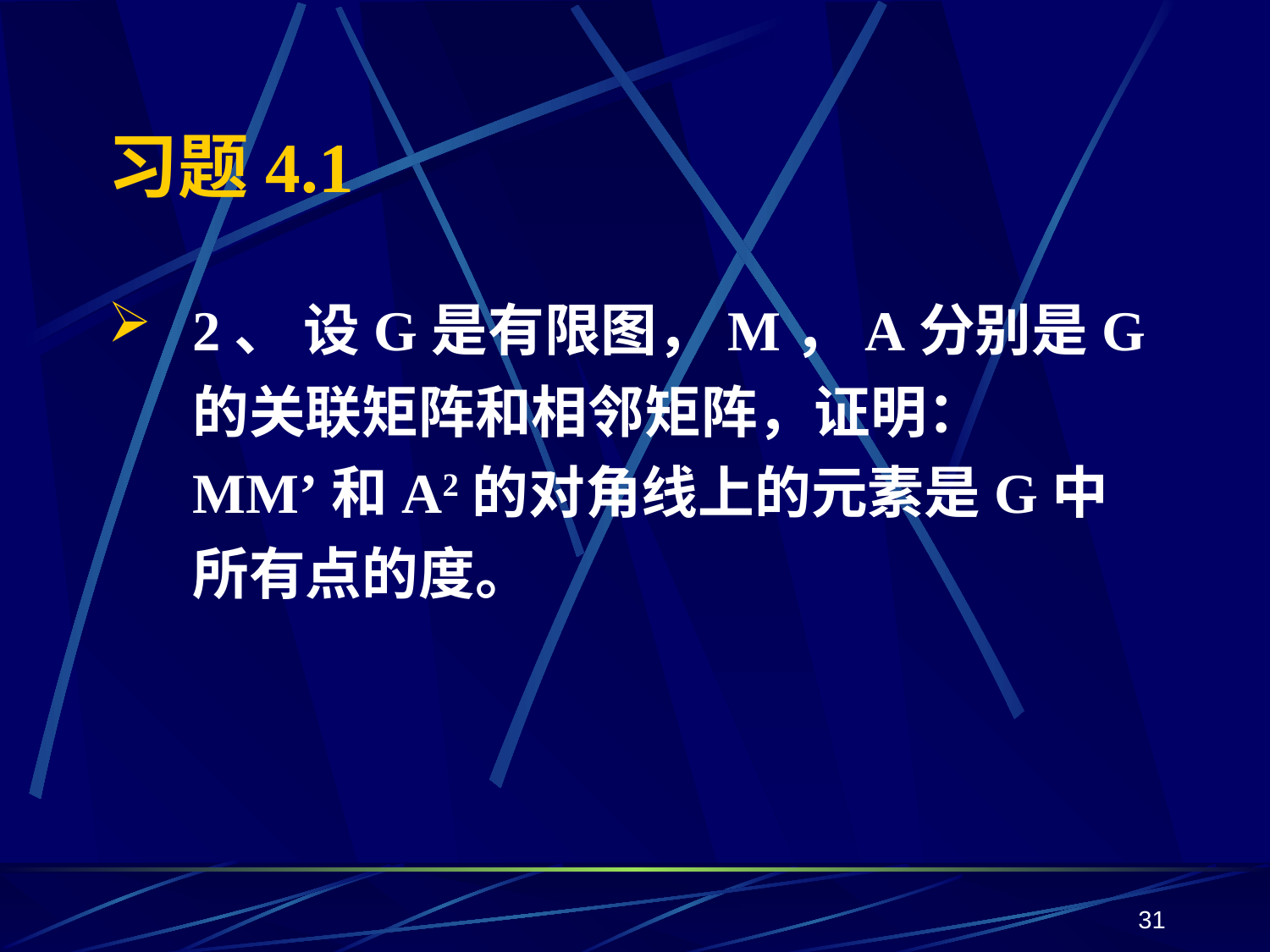

# 习题4.1
2、 设G是有限图，M，A分别是G的关联矩阵和相邻矩阵，证明：MM’和A2的对角线上的元素是G中所有点的度。
31